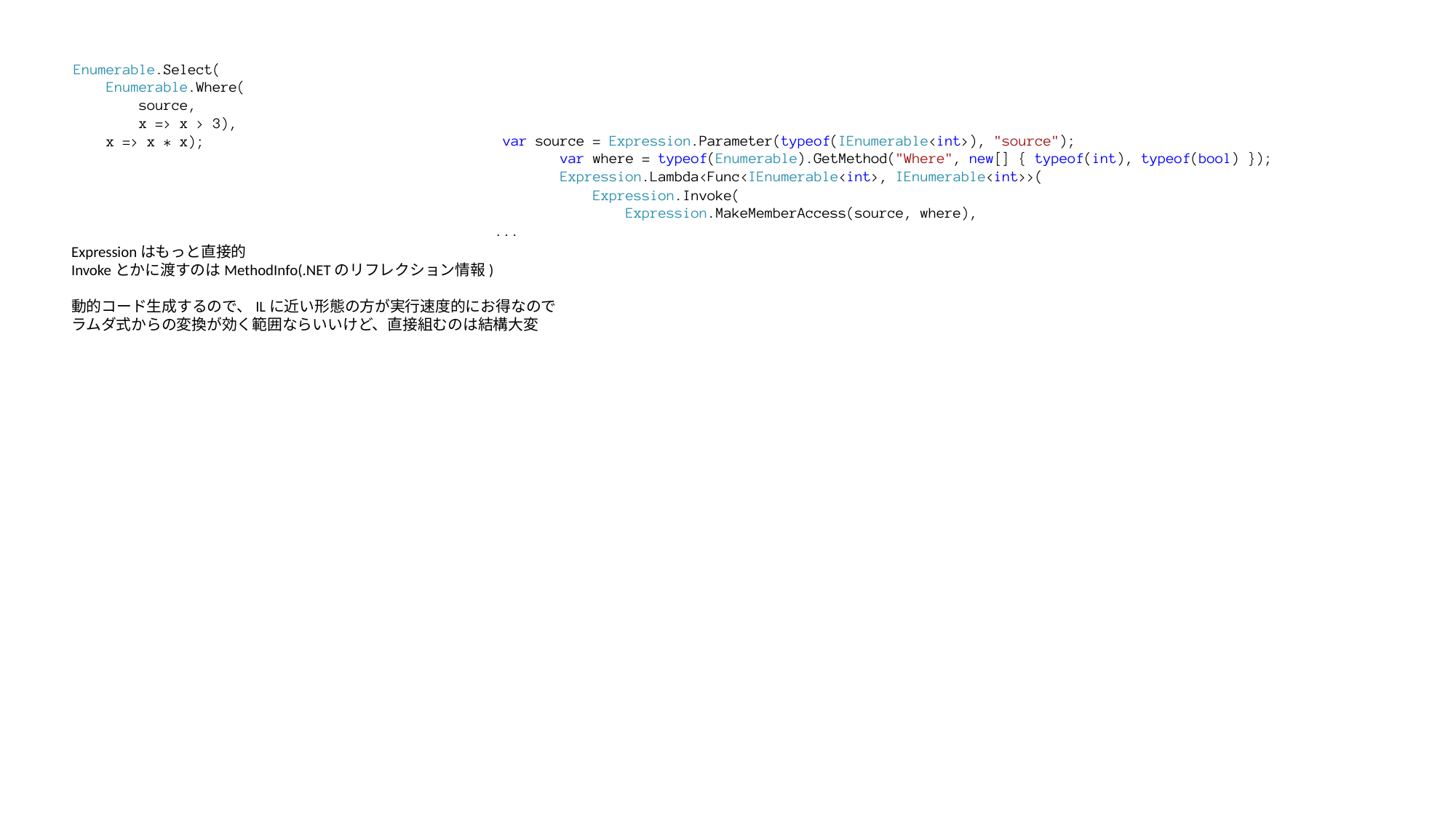

Enumerable.Select(
    Enumerable.Where(
        source,
        x => x > 3),
    x => x * x);
 var source = Expression.Parameter(typeof(IEnumerable<int>), "source");
        var where = typeof(Enumerable).GetMethod("Where", new[] { typeof(int), typeof(bool) });
        Expression.Lambda<Func<IEnumerable<int>, IEnumerable<int>>(
            Expression.Invoke(
                Expression.MakeMemberAccess(source, where),
...
Expressionはもっと直接的
Invokeとかに渡すのはMethodInfo(.NETのリフレクション情報)

動的コード生成するので、ILに近い形態の方が実行速度的にお得なので
ラムダ式からの変換が効く範囲ならいいけど、直接組むのは結構大変